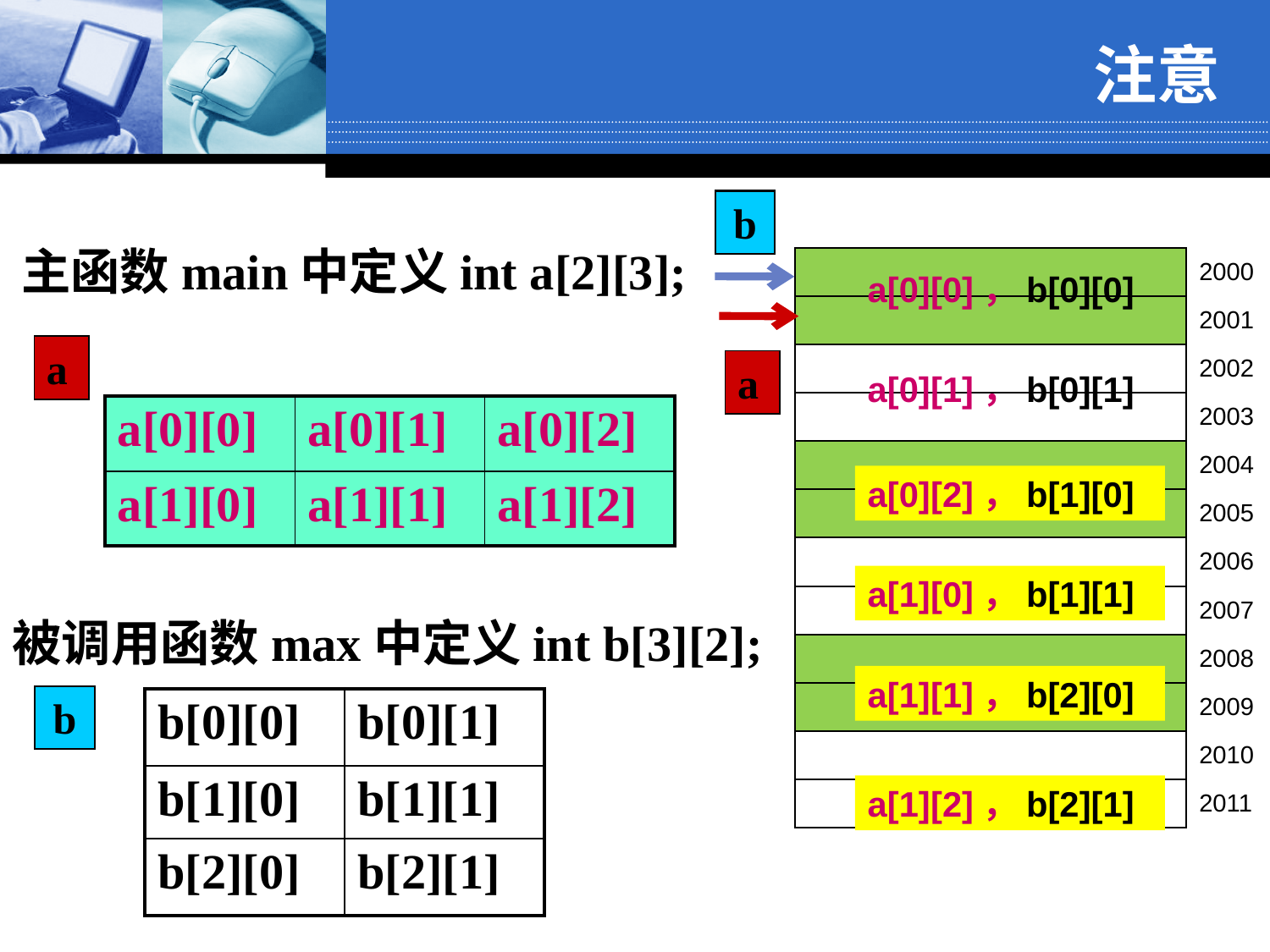

注意
b
|  |  |
| --- | --- |
|  | 2000 |
|  | 2001 |
|  | 2002 |
|  | 2003 |
|  | 2004 |
|  | 2005 |
|  | 2006 |
|  | 2007 |
|  | 2008 |
|  | 2009 |
|  | 2010 |
|  | 2011 |
主函数main中定义int a[2][3];
a[0][0]，b[0][0]
a
a
a[0][1]，b[0][1]
| a[0][0] | a[0][1] | a[0][2] |
| --- | --- | --- |
| a[1][0] | a[1][1] | a[1][2] |
a[0][2]，b[1][0]
a[1][0]，b[1][1]
被调用函数max中定义int b[3][2];
a[1][1]，b[2][0]
b
| b[0][0] | b[0][1] |
| --- | --- |
| b[1][0] | b[1][1] |
| b[2][0] | b[2][1] |
a[1][2]，b[2][1]